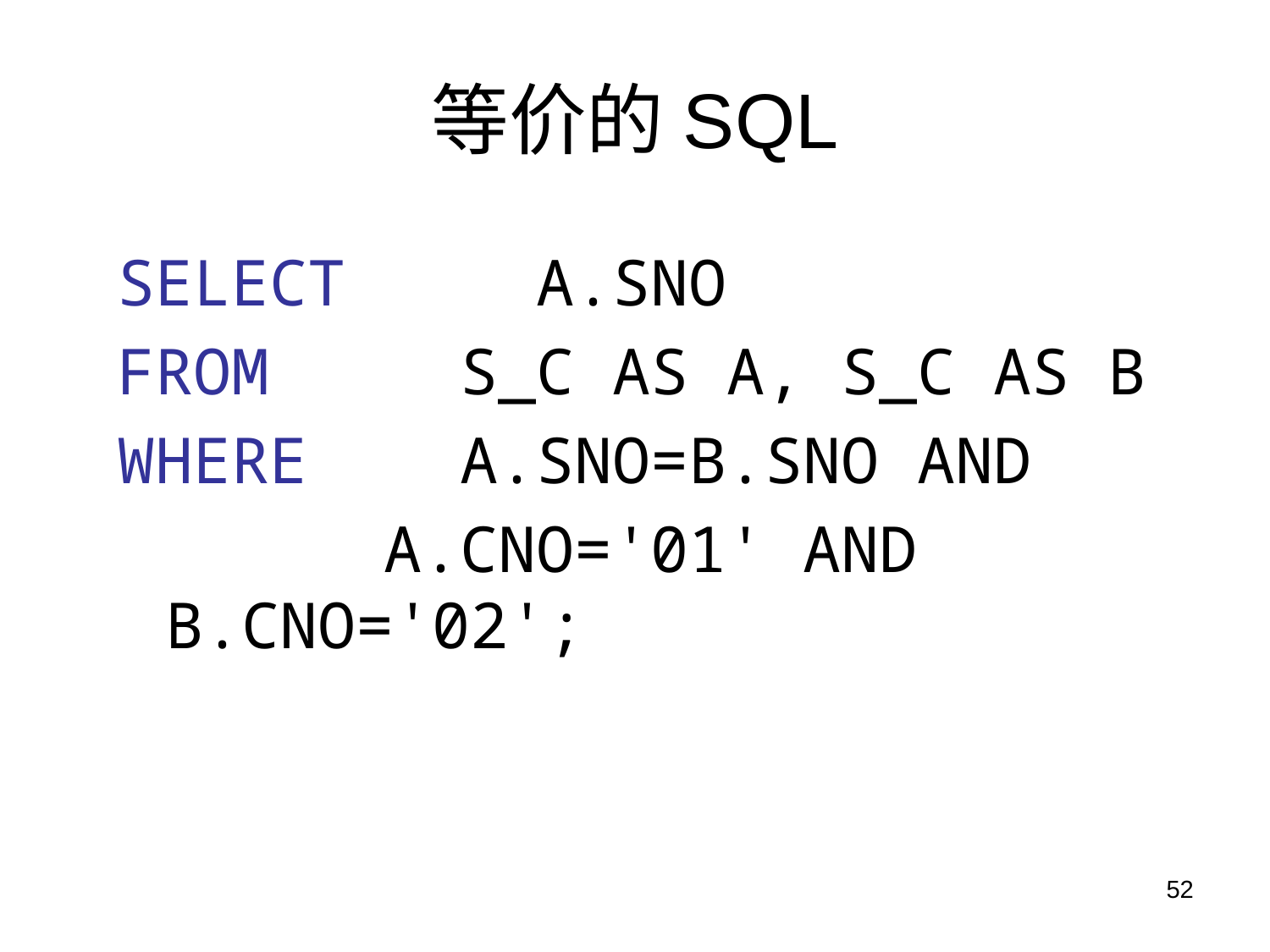

# 等价的SQL
SELECT     A.SNO
FROM     S_C AS A, S_C AS B
WHERE    A.SNO=B.SNO AND
       A.CNO='01' AND B.CNO='02';

52